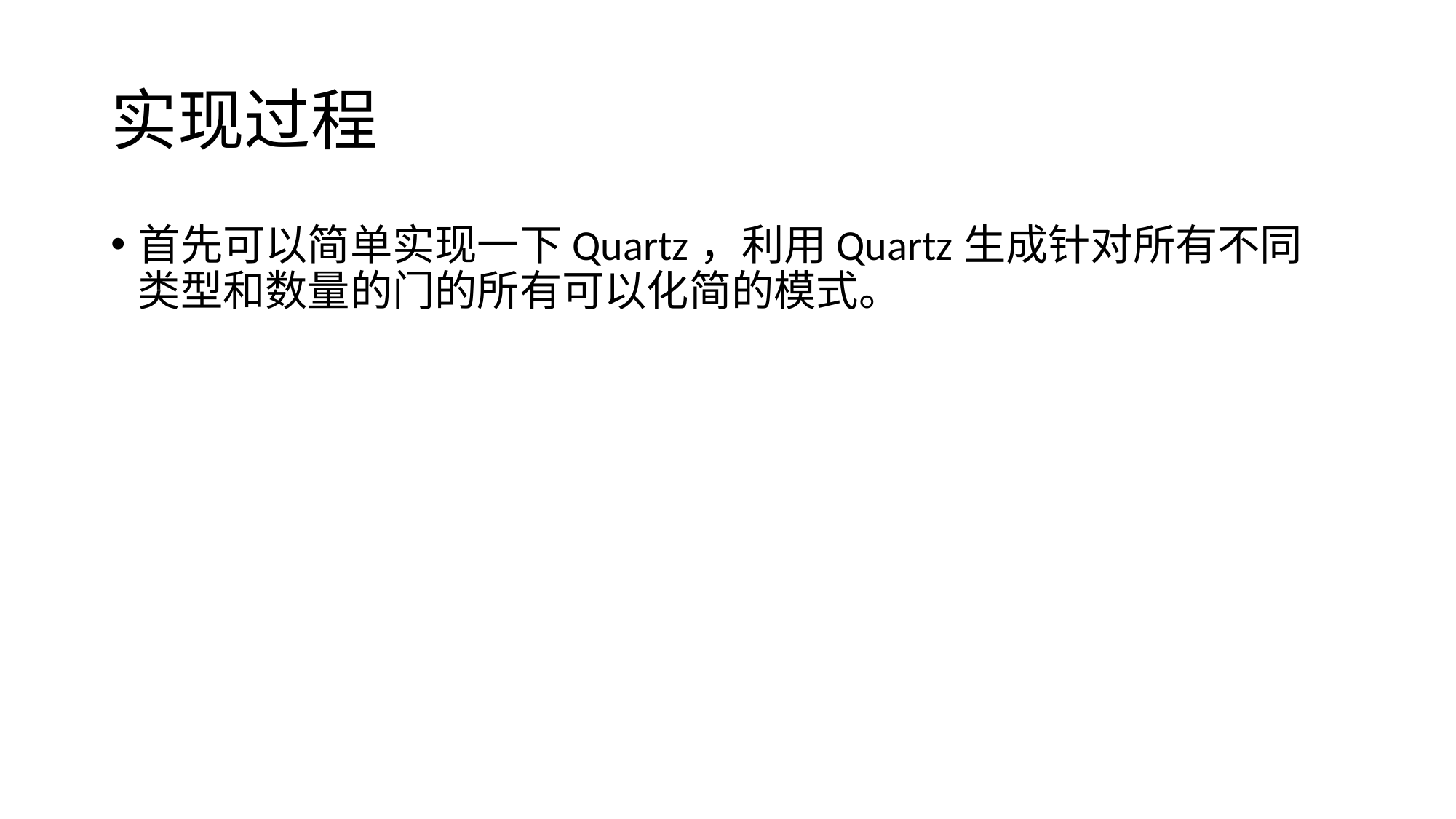

# 实现过程
首先可以简单实现一下Quartz，利用Quartz生成针对所有不同类型和数量的门的所有可以化简的模式。